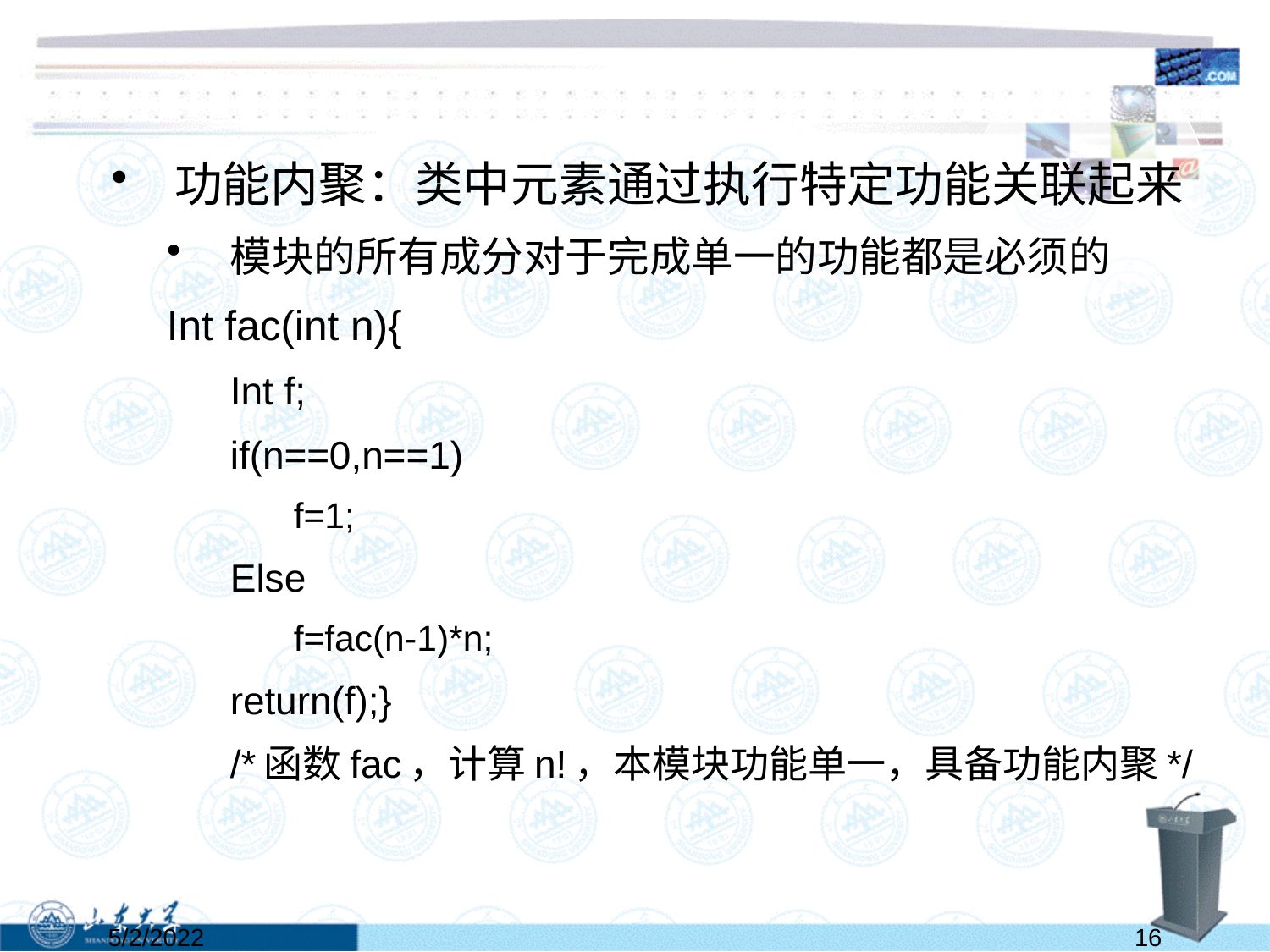

功能内聚：类中元素通过执行特定功能关联起来
模块的所有成分对于完成单一的功能都是必须的
Int fac(int n){
Int f;
if(n==0,n==1)
f=1;
Else
f=fac(n-1)*n;
return(f);}
/*函数fac，计算n!，本模块功能单一，具备功能内聚*/

5/2/2022
16